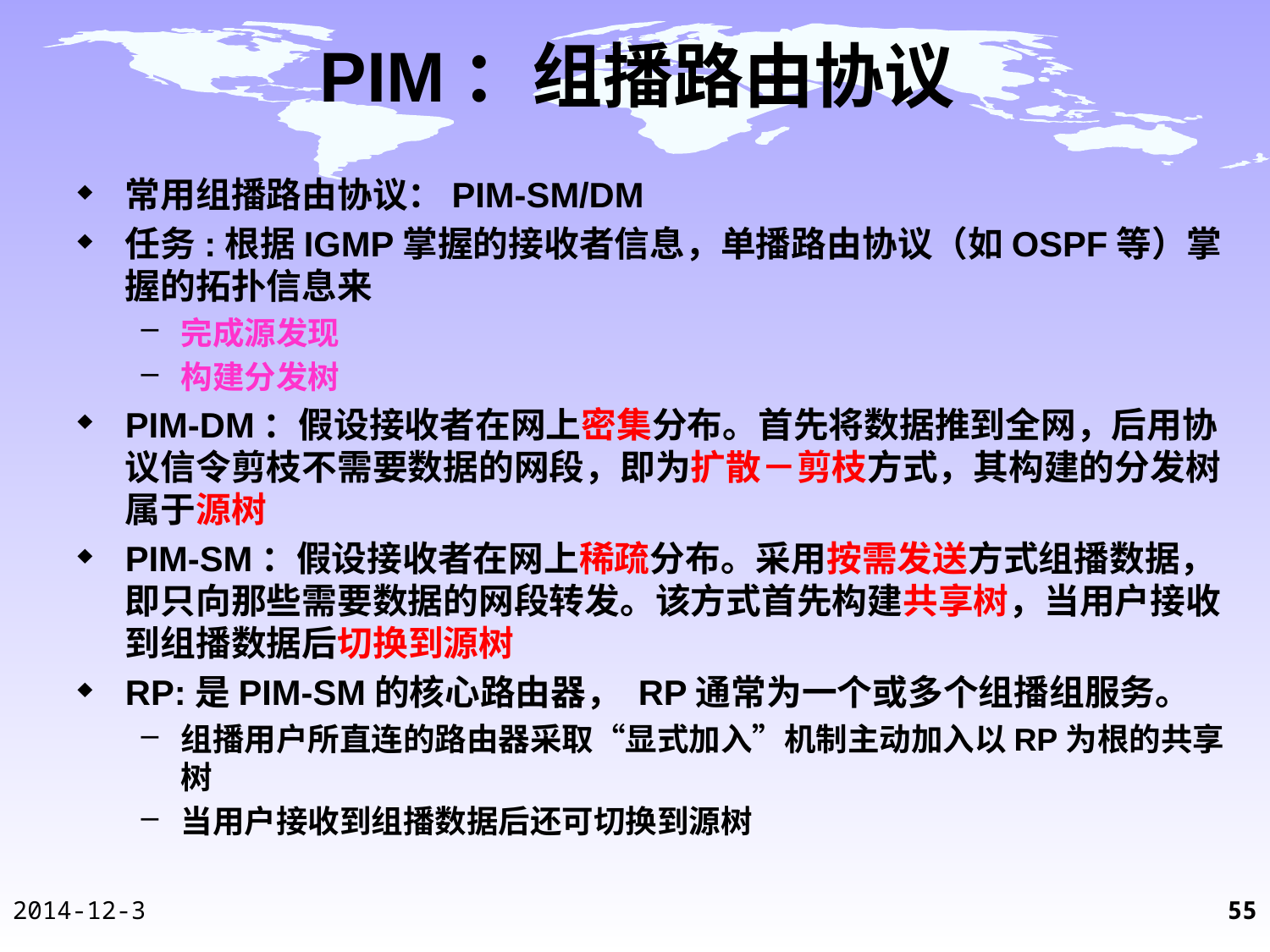

# PIM：组播路由协议
常用组播路由协议：PIM-SM/DM
任务:根据IGMP掌握的接收者信息，单播路由协议（如OSPF等）掌握的拓扑信息来
完成源发现
构建分发树
PIM-DM：假设接收者在网上密集分布。首先将数据推到全网，后用协议信令剪枝不需要数据的网段，即为扩散－剪枝方式，其构建的分发树属于源树
PIM-SM：假设接收者在网上稀疏分布。采用按需发送方式组播数据，即只向那些需要数据的网段转发。该方式首先构建共享树，当用户接收到组播数据后切换到源树
RP:是PIM-SM的核心路由器， RP通常为一个或多个组播组服务。
组播用户所直连的路由器采取“显式加入”机制主动加入以RP为根的共享树
当用户接收到组播数据后还可切换到源树
2014-12-3
55